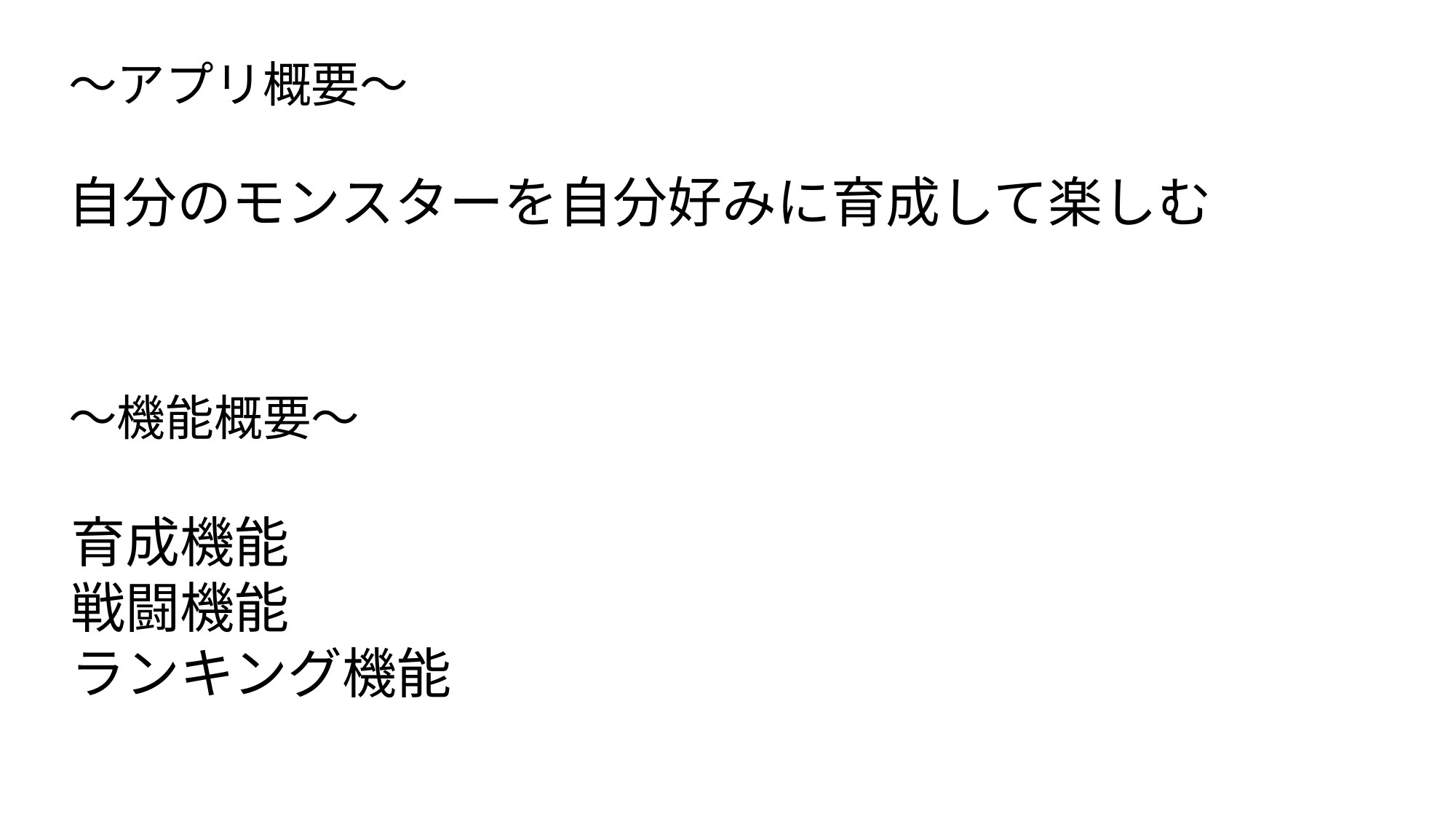

～アプリ概要～
自分のモンスターを自分好みに育成して楽しむ
～機能概要～
育成機能
戦闘機能
ランキング機能